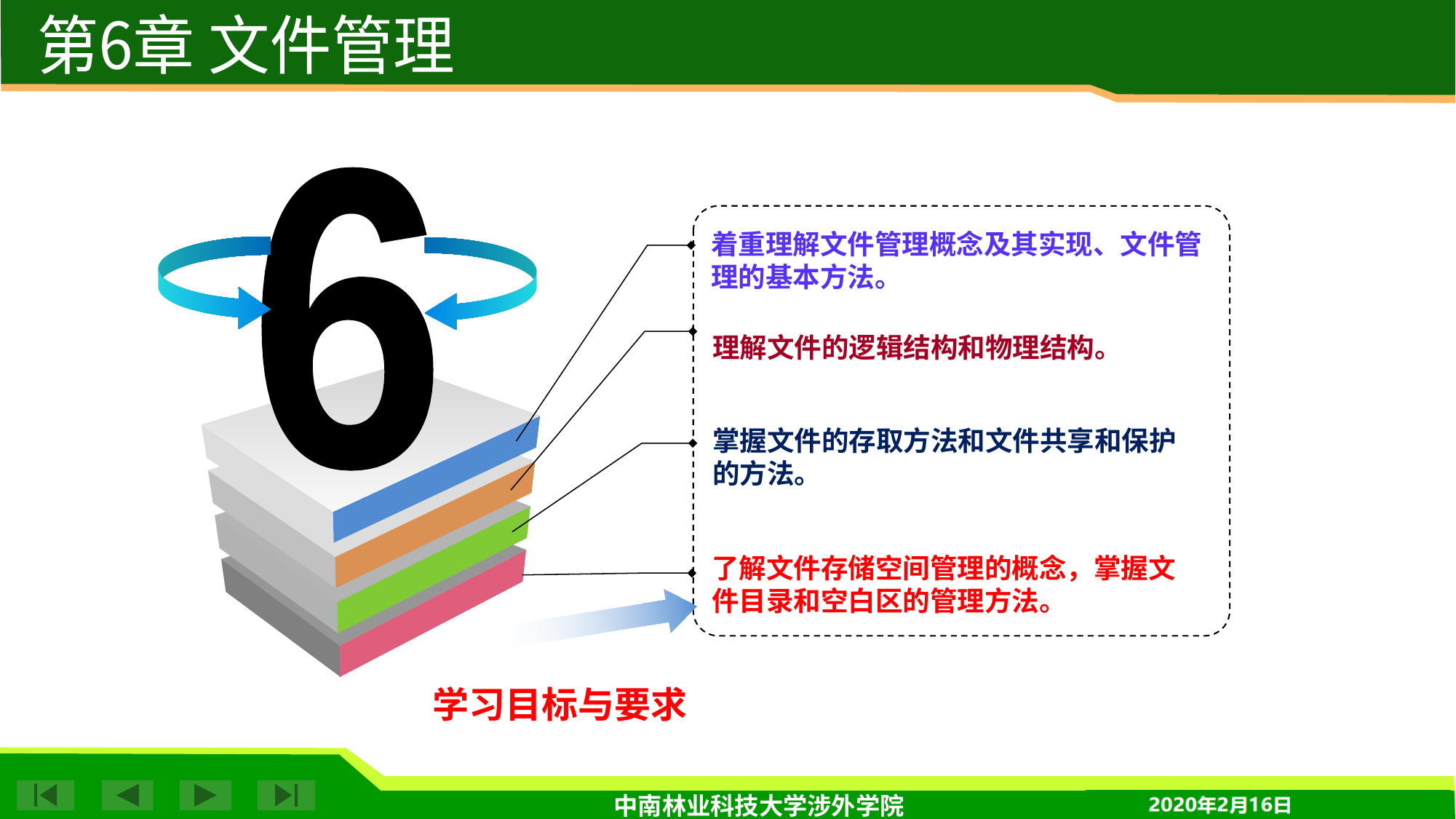

第6章 文件管理
6

着重理解文件管理概念及其实现、文件管理的基本方法。

理解文件的逻辑结构和物理结构。

掌握文件的存取方法和文件共享和保护的方法。

了解文件存储空间管理的概念，掌握文件目录和空白区的管理方法。
学习目标与要求